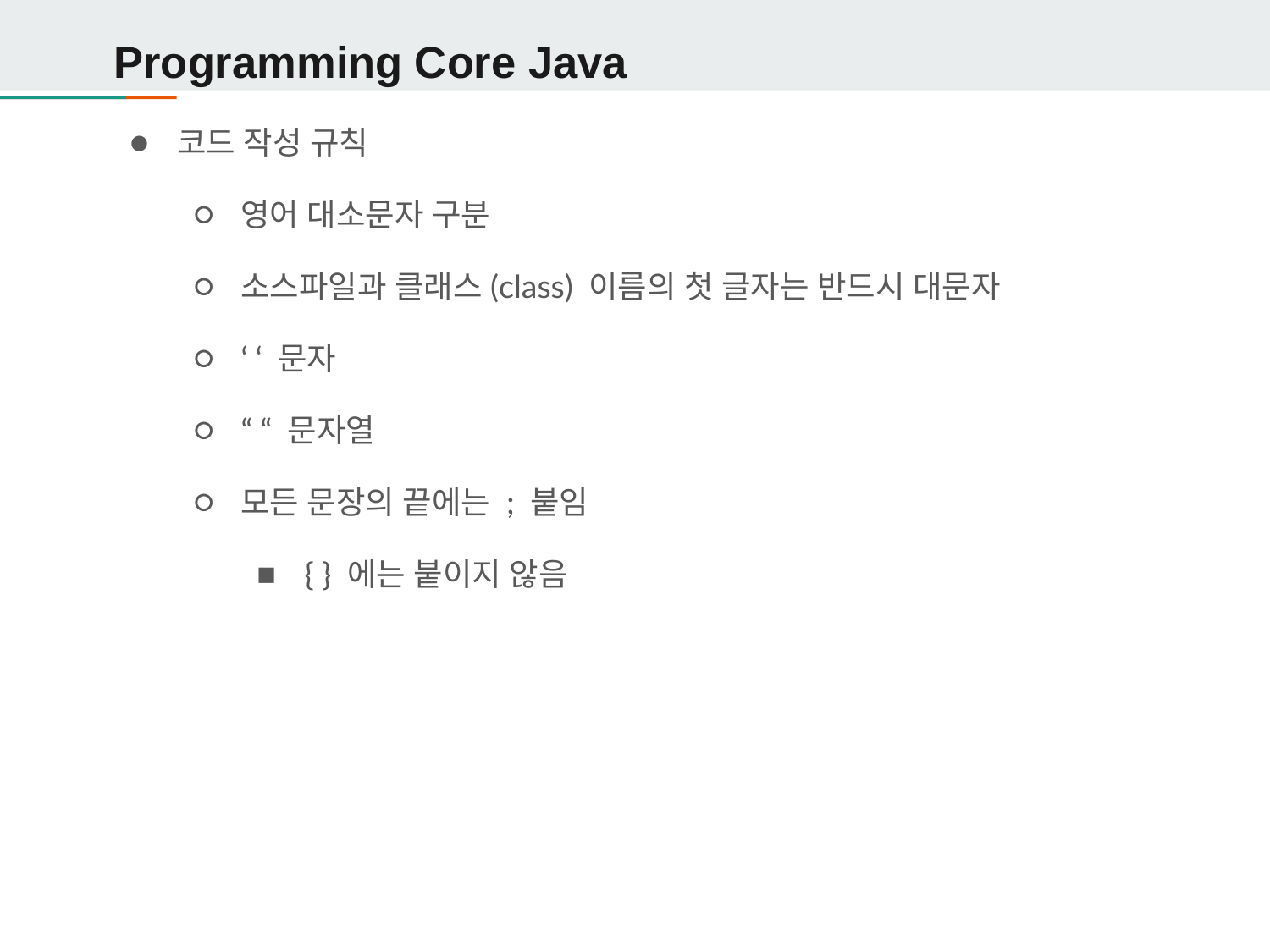

# Programming Core Java
코드 작성 규칙
영어 대소문자 구분
소스파일과 클래스(class) 이름의 첫 글자는 반드시 대문자
‘ ‘ 문자
“ “ 문자열
모든 문장의 끝에는 ; 붙임
{ } 에는 붙이지 않음